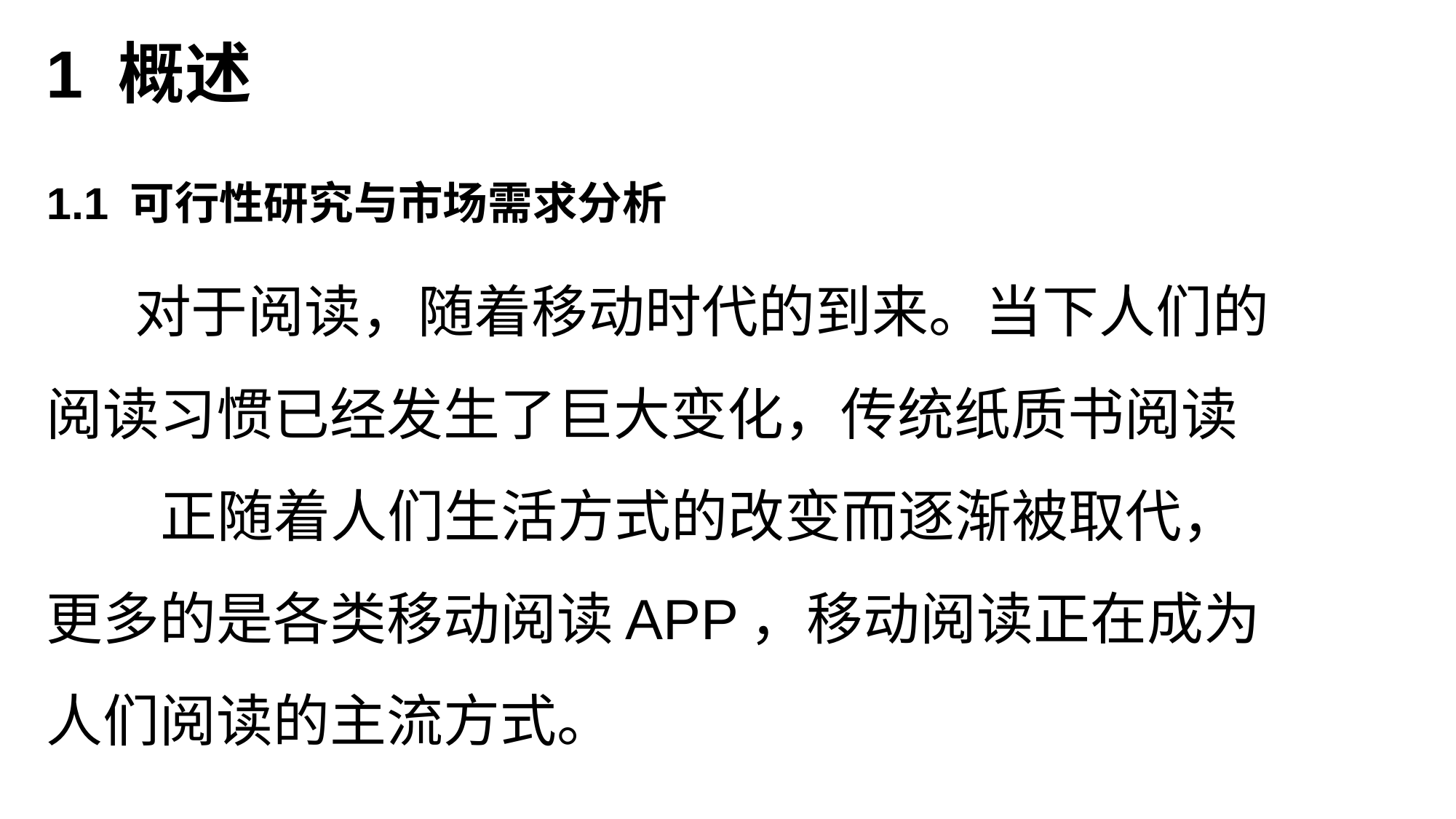

# 1 概述
1.1 可行性研究与市场需求分析
对于阅读，随着移动时代的到来。当下人们的阅读习惯已经发生了巨大变化，传统纸质书阅读             正随着人们生活方式的改变而逐渐被取代，更多的是各类移动阅读APP，移动阅读正在成为人们阅读的主流方式。